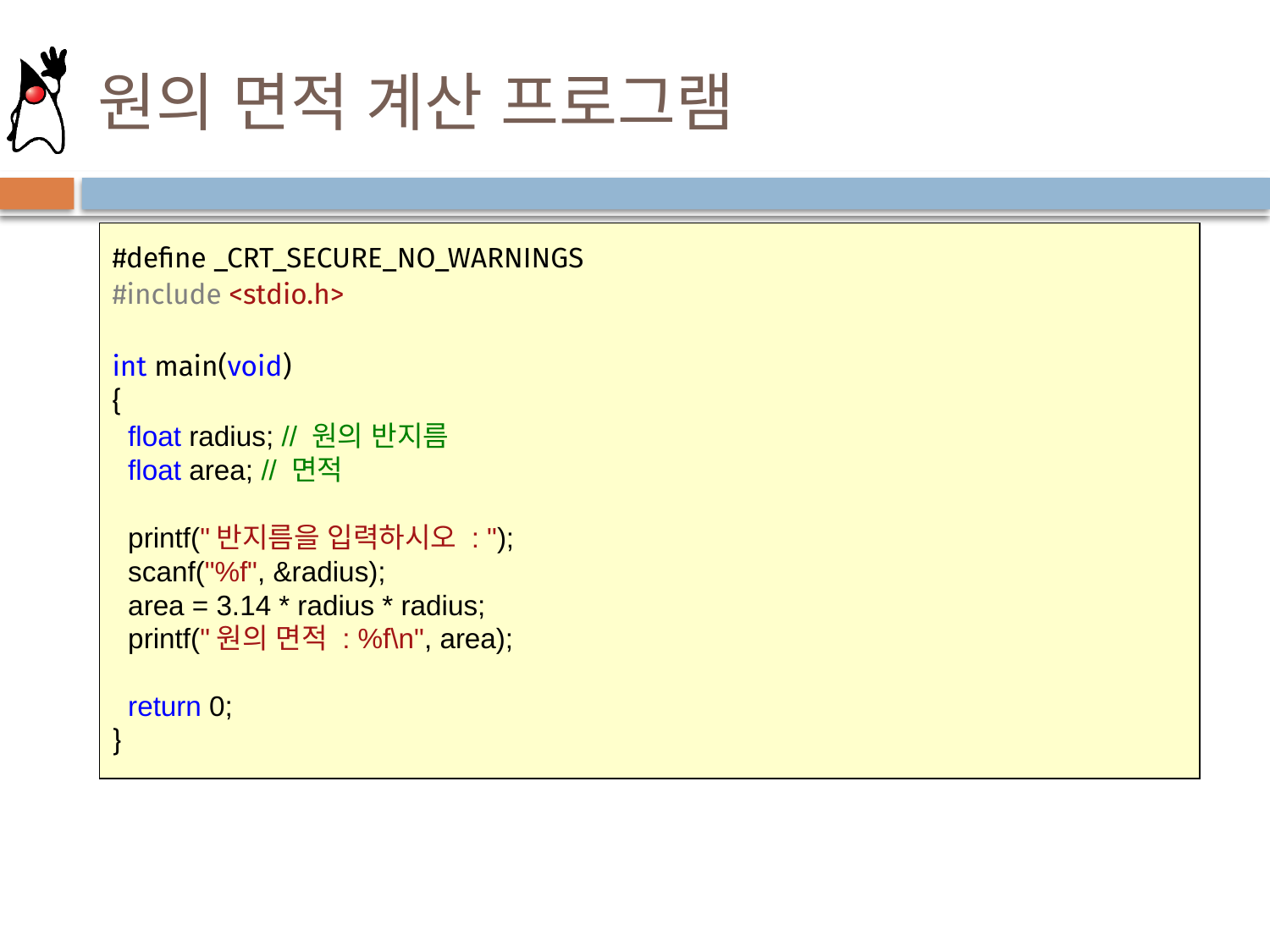

# 원의 면적 계산 프로그램
#define _CRT_SECURE_NO_WARNINGS
#include <stdio.h>

int main(void)
{
float radius; // 원의 반지름
float area; // 면적

printf("반지름을 입력하시오 : ");
scanf("%f", &radius);
area = 3.14 * radius * radius;
printf("원의 면적 : %f\n", area);

return 0;
}